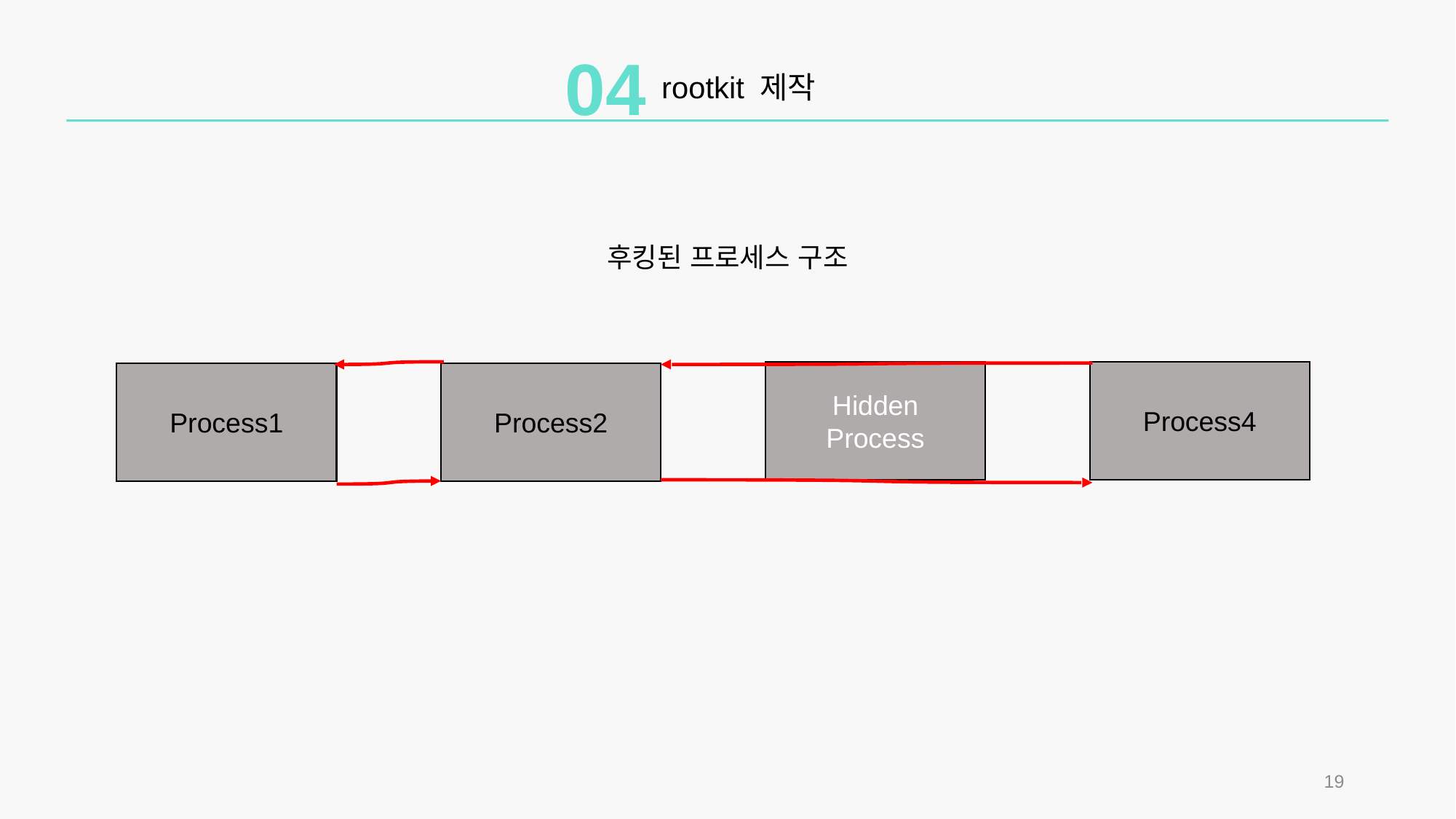

04
rootkit 제작

후킹된 프로세스 구조
Hidden
Process
Process4
Process2
Process1
19